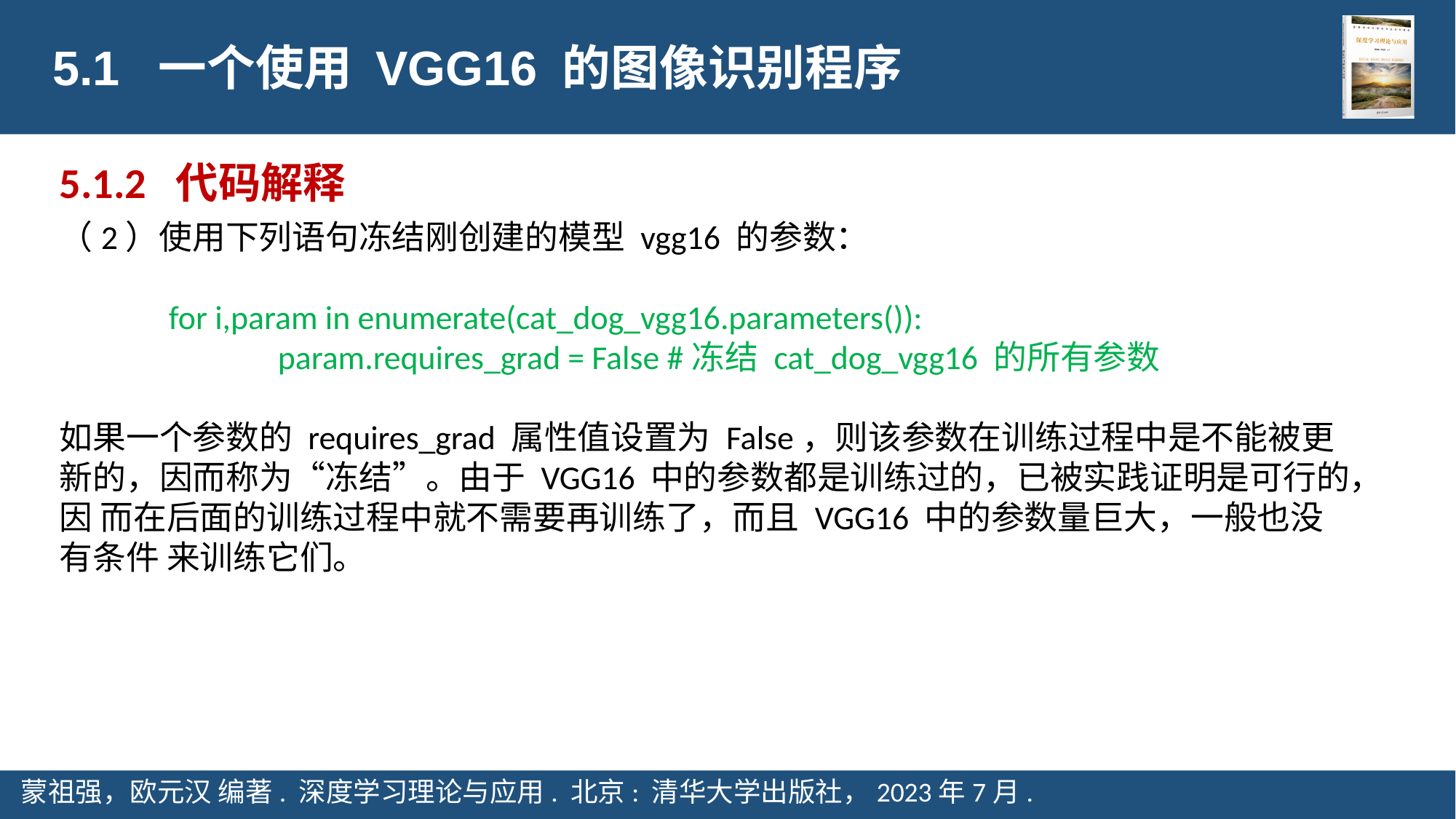

5.1  一个使用 VGG16 的图像识别程序
5.1.2  代码解释
（2）使用下列语句冻结刚创建的模型 vgg16 的参数：

	for i,param in enumerate(cat_dog_vgg16.parameters()):
		param.requires_grad = False #冻结 cat_dog_vgg16 的所有参数

如果一个参数的 requires_grad 属性值设置为 False，则该参数在训练过程中是不能被更
新的，因而称为“冻结”。由于 VGG16 中的参数都是训练过的，已被实践证明是可行的，因 而在后面的训练过程中就不需要再训练了，而且 VGG16 中的参数量巨大，一般也没有条件 来训练它们。